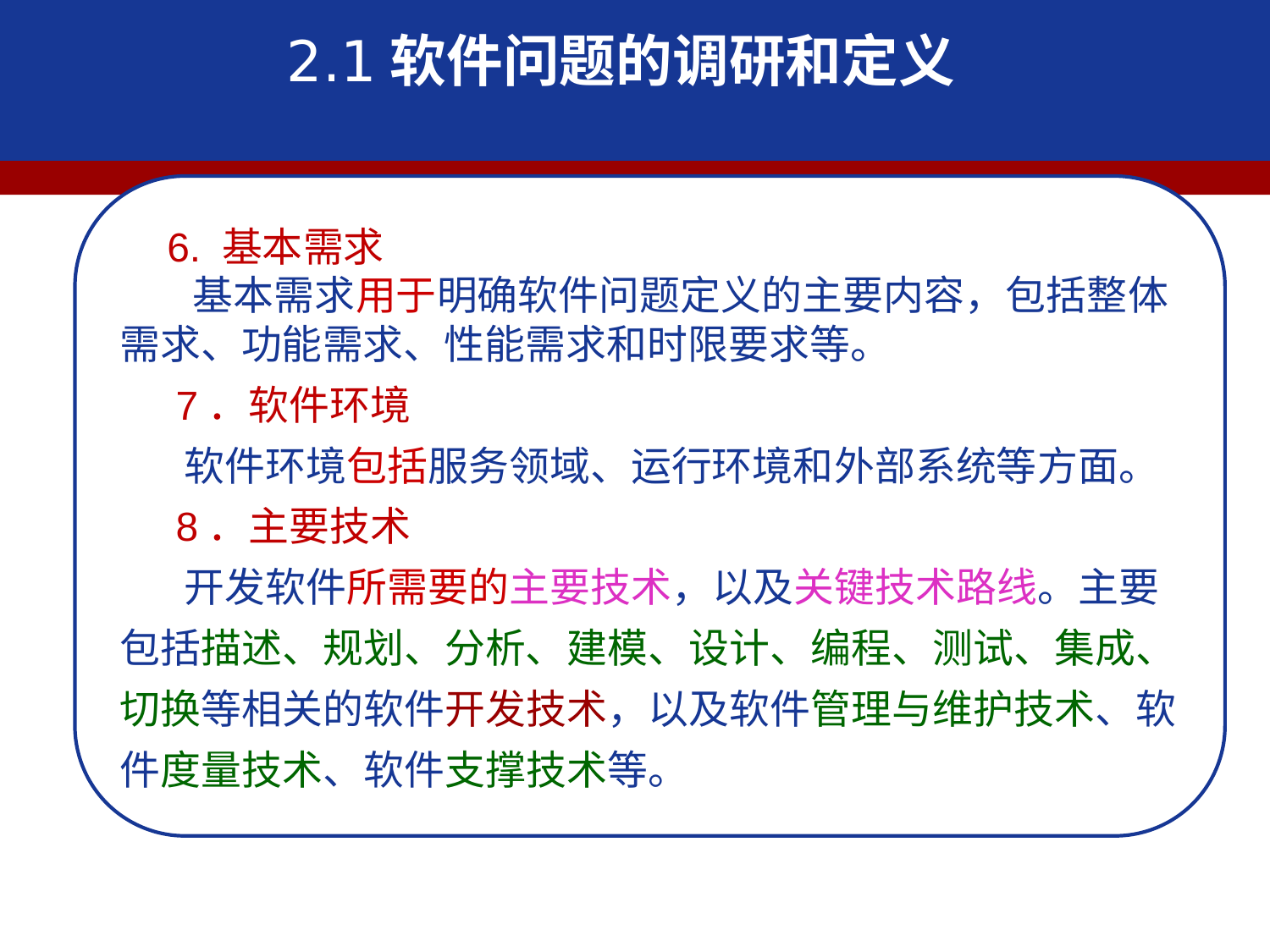

2.1软件问题的调研和定义

    6. 基本需求
       基本需求用于明确软件问题定义的主要内容，包括整体需求、功能需求、性能需求和时限要求等。
     7．软件环境
      软件环境包括服务领域、运行环境和外部系统等方面。
     8．主要技术
      开发软件所需要的主要技术，以及关键技术路线。主要包括描述、规划、分析、建模、设计、编程、测试、集成、切换等相关的软件开发技术，以及软件管理与维护技术、软件度量技术、软件支撑技术等。